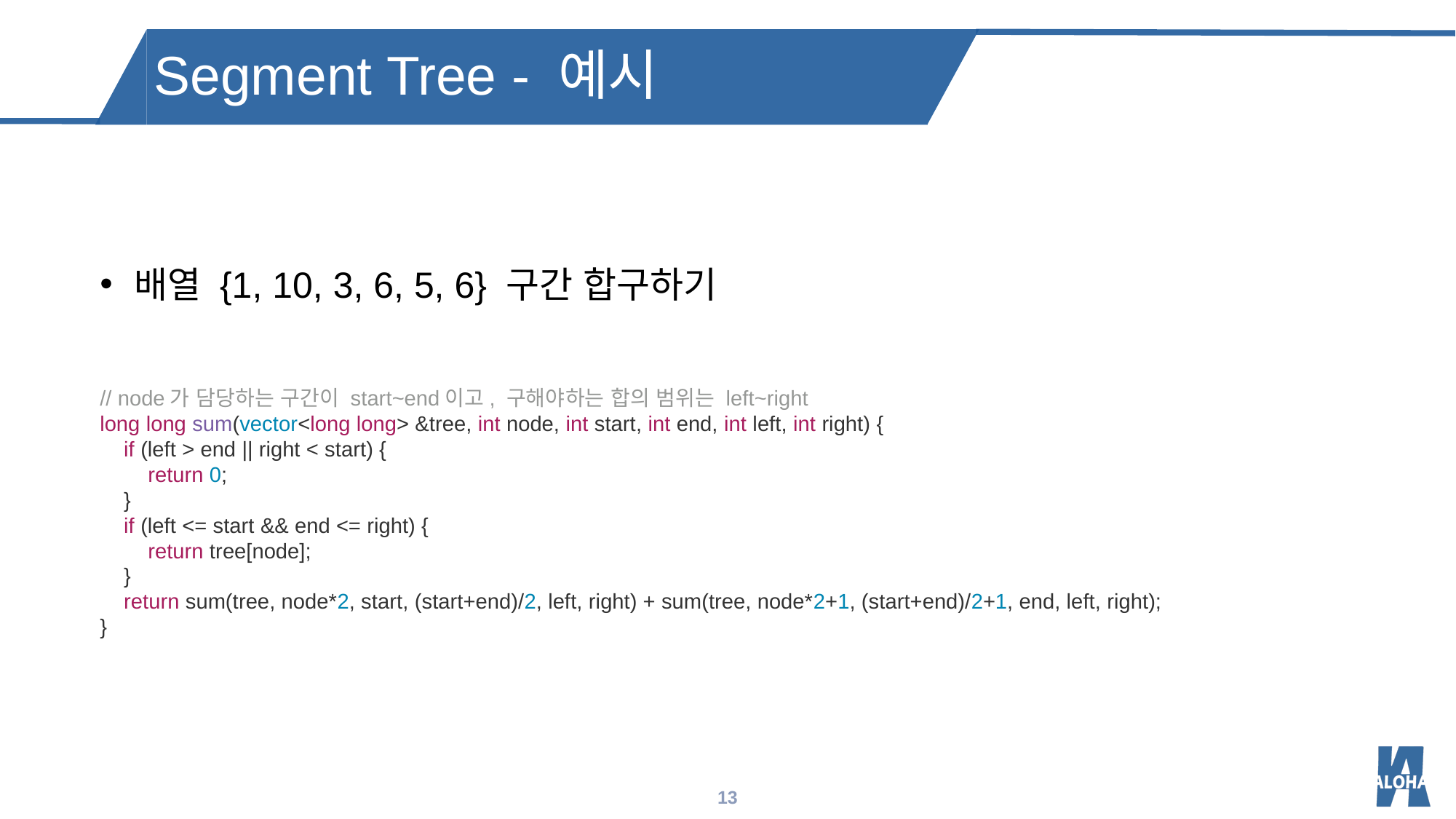

Segment Tree - 예시
배열 {1, 10, 3, 6, 5, 6} 구간 합구하기
// node가 담당하는 구간이 start~end이고, 구해야하는 합의 범위는 left~right
long long sum(vector<long long> &tree, int node, int start, int end, int left, int right) {
    if (left > end || right < start) {
        return 0;
    }
    if (left <= start && end <= right) {
        return tree[node];
    }
    return sum(tree, node*2, start, (start+end)/2, left, right) + sum(tree, node*2+1, (start+end)/2+1, end, left, right);
}
13